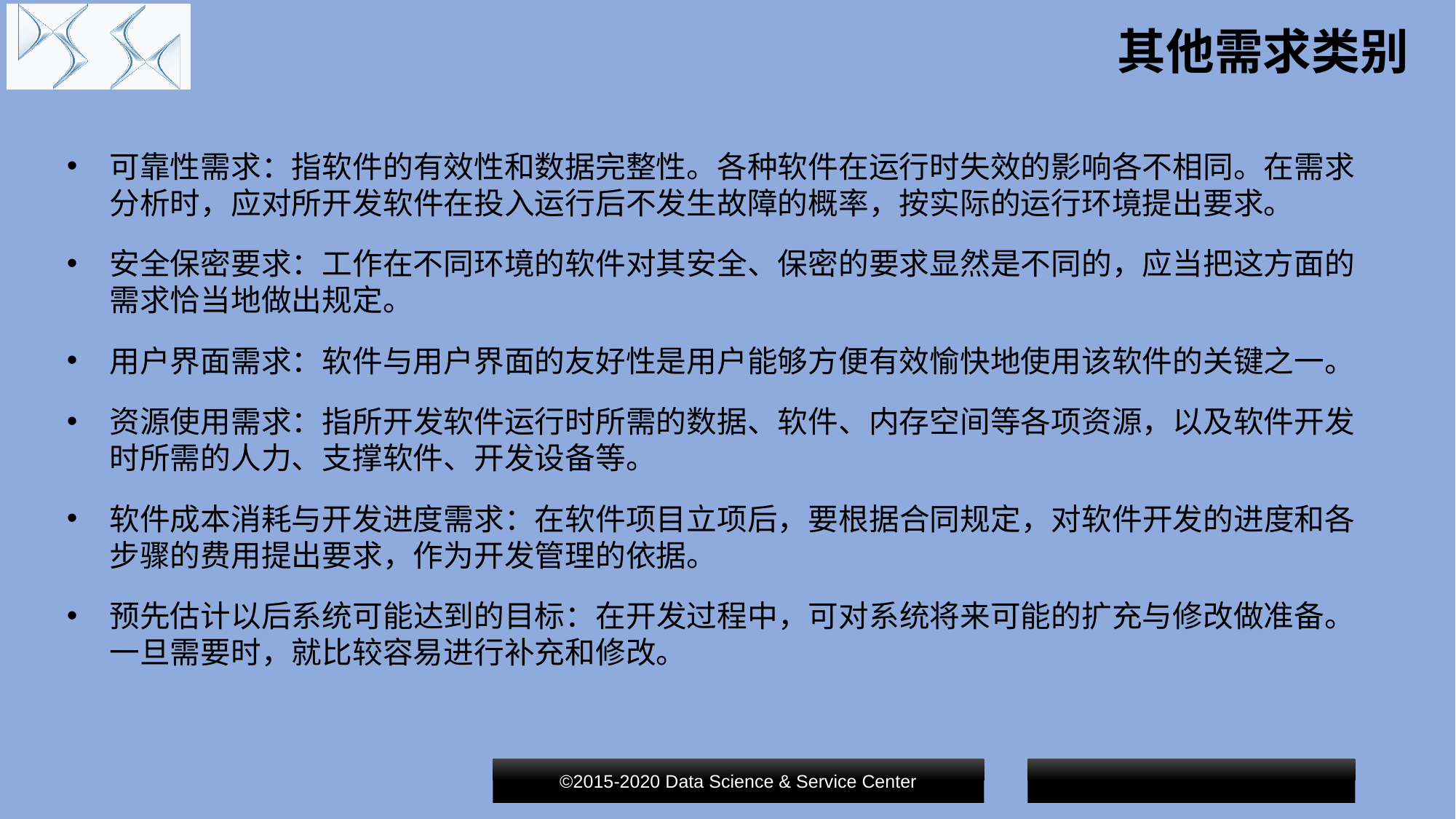

# 其他需求类别
可靠性需求：指软件的有效性和数据完整性。各种软件在运行时失效的影响各不相同。在需求分析时，应对所开发软件在投入运行后不发生故障的概率，按实际的运行环境提出要求。
安全保密要求：工作在不同环境的软件对其安全、保密的要求显然是不同的，应当把这方面的需求恰当地做出规定。
用户界面需求：软件与用户界面的友好性是用户能够方便有效愉快地使用该软件的关键之一。
资源使用需求：指所开发软件运行时所需的数据、软件、内存空间等各项资源，以及软件开发时所需的人力、支撑软件、开发设备等。
软件成本消耗与开发进度需求：在软件项目立项后，要根据合同规定，对软件开发的进度和各步骤的费用提出要求，作为开发管理的依据。
预先估计以后系统可能达到的目标：在开发过程中，可对系统将来可能的扩充与修改做准备。一旦需要时，就比较容易进行补充和修改。

©2015-2020 Data Science & Service Center
17